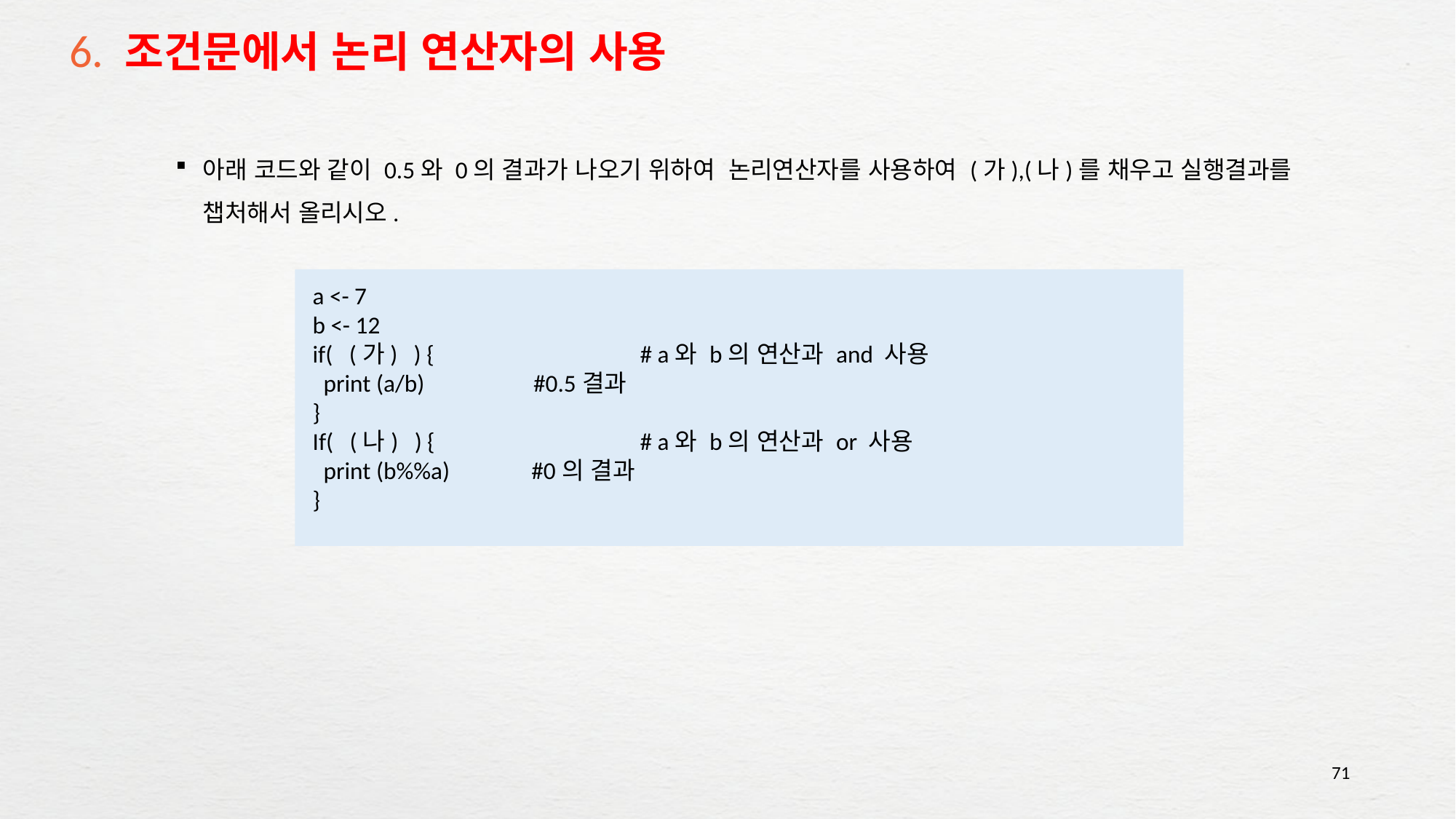

# 6. 조건문에서 논리 연산자의 사용

아래 코드와 같이 0.5와 0의 결과가 나오기 위하여  논리연산자를 사용하여 (가),(나)를 채우고 실행결과를 챕처해서 올리시오.

a <- 7
b <- 12
if(   (가)   ) { 		# a와 b의 연산과 and 사용
  print (a/b)                    #0.5결과
}
If(   (나)   ) { 		# a와 b의 연산과 or 사용
  print (b%%a)               #0의 결과
}
71